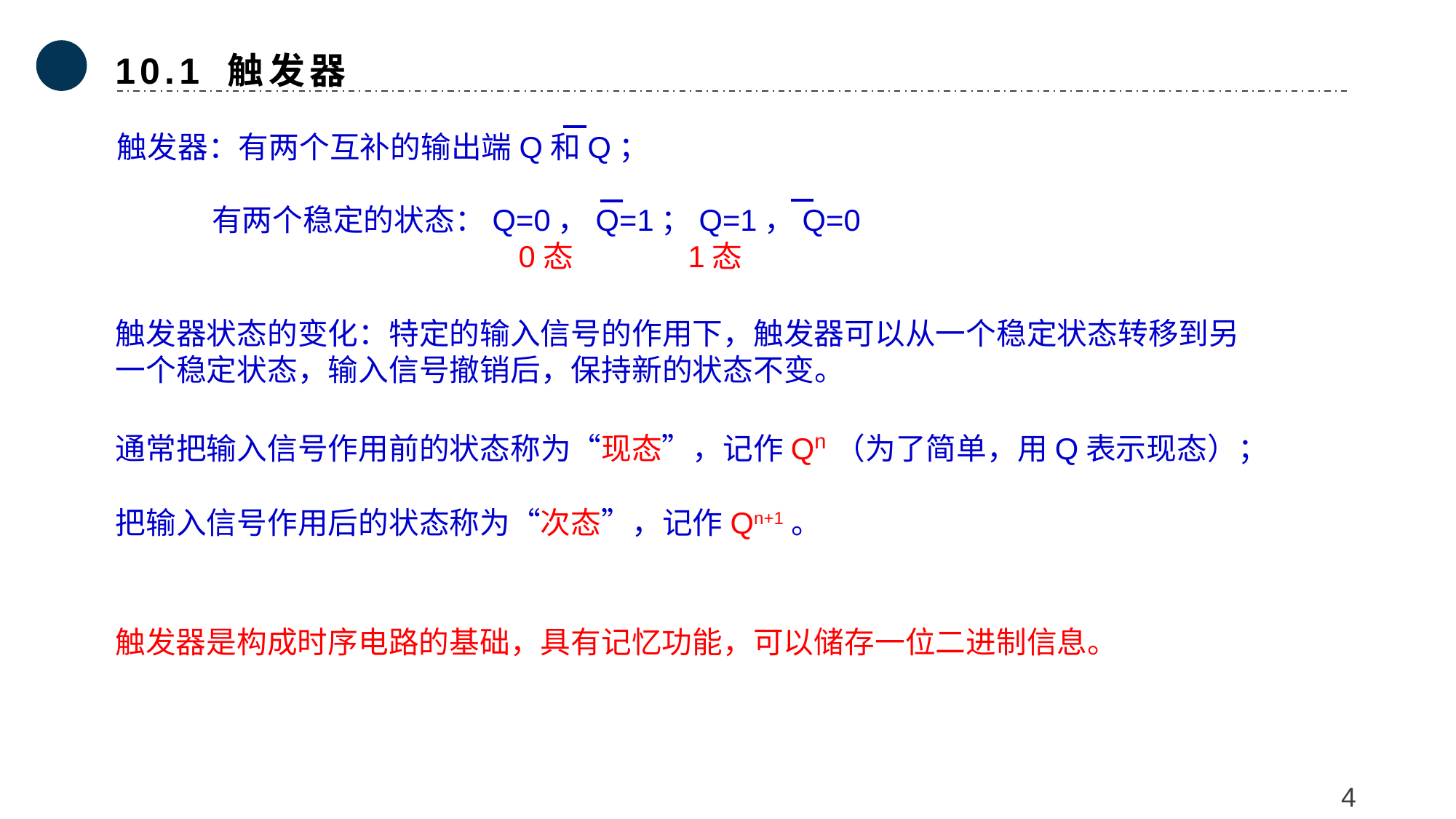

10.1 触发器

触发器：有两个互补的输出端Q和Q；

             有两个稳定的状态：Q=0，Q=1；Q=1，Q=0
                                                0态                1态
触发器状态的变化：特定的输入信号的作用下，触发器可以从一个稳定状态转移到另一个稳定状态，输入信号撤销后，保持新的状态不变。

通常把输入信号作用前的状态称为“现态”，记作Qn（为了简单，用Q表示现态）；

把输入信号作用后的状态称为“次态”，记作Qn+1。
触发器是构成时序电路的基础，具有记忆功能，可以储存一位二进制信息。